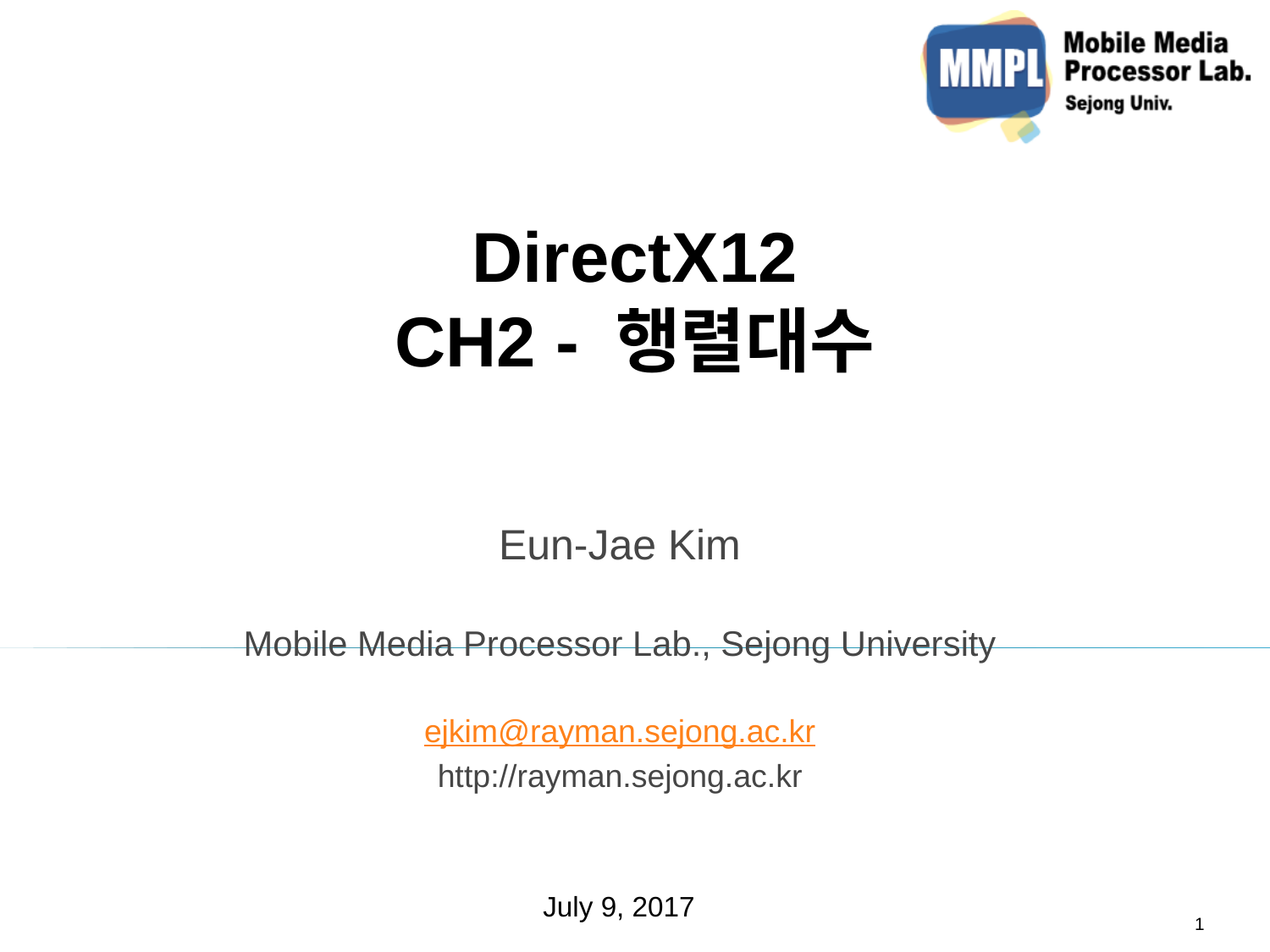

# DirectX12 CH2 - 행렬대수
Eun-Jae Kim

Mobile Media Processor Lab., Sejong University

ejkim@rayman.sejong.ac.kr
http://rayman.sejong.ac.kr
July 9, 2017
1